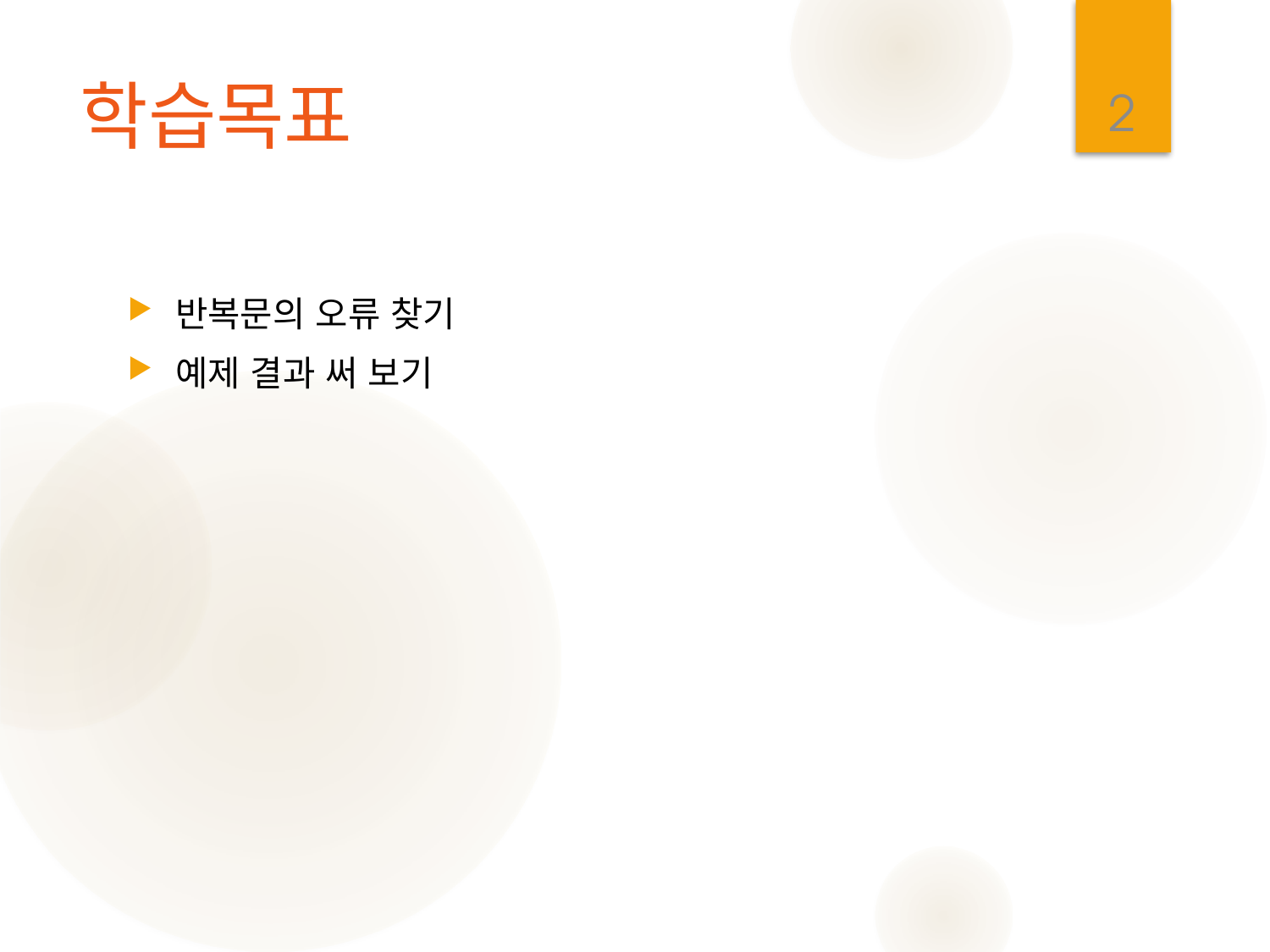

2
# 학습목표
반복문의 오류 찾기
예제 결과 써 보기